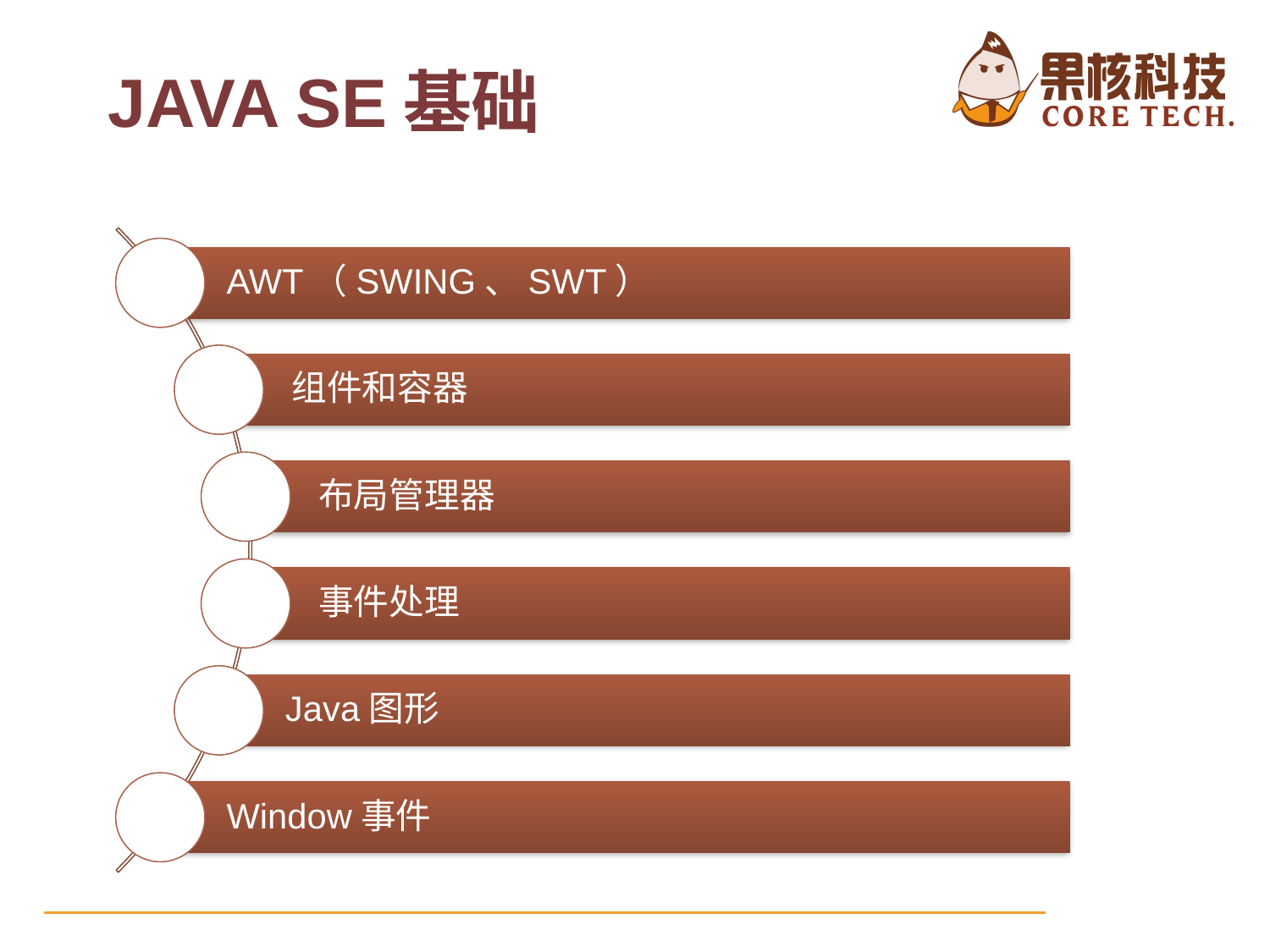

JAVA SE基础
 AWT（SWING、SWT）
 组件和容器
 布局管理器
 事件处理
 Java图形
 Window事件